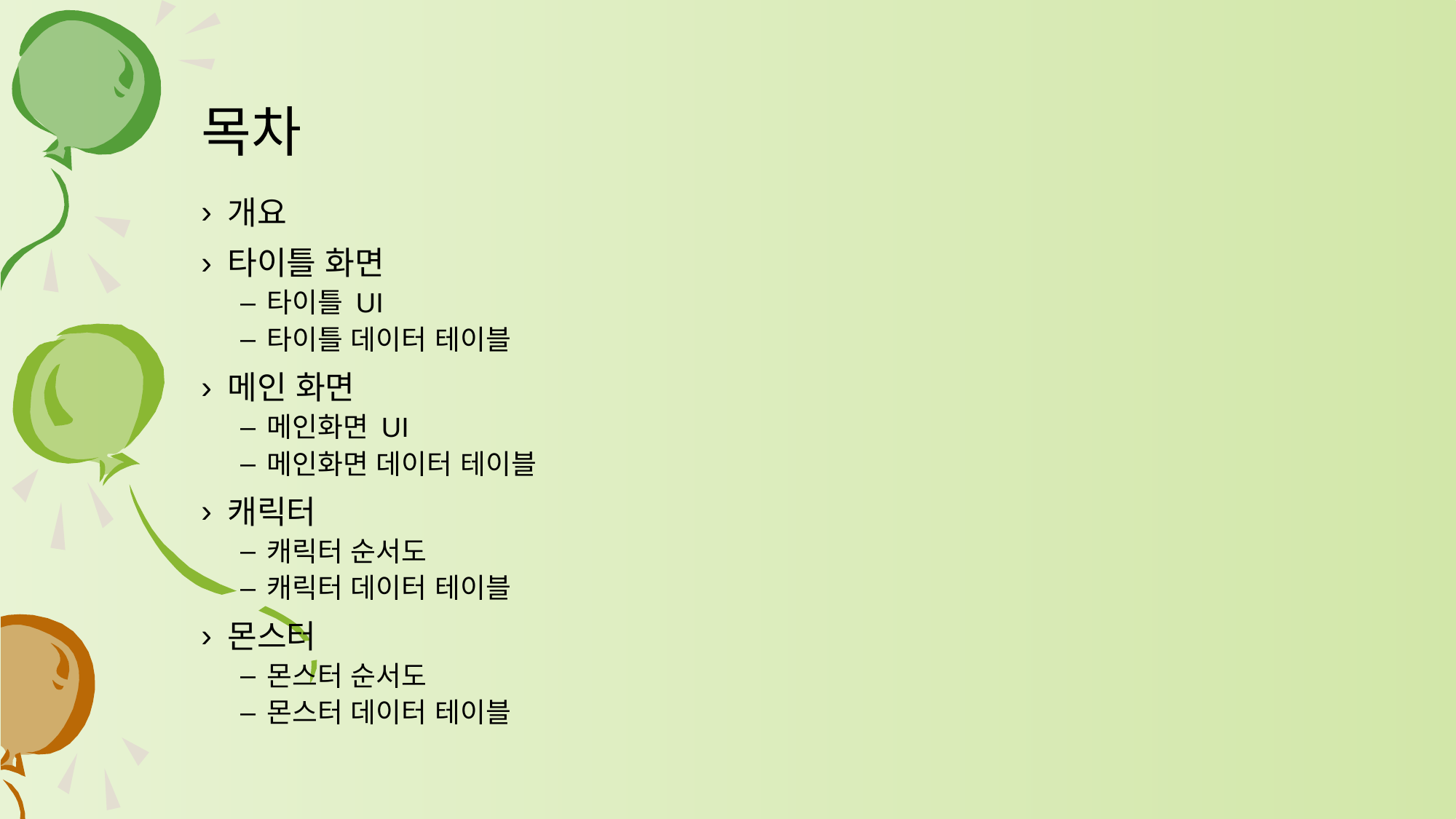

# 목차
개요
타이틀 화면
타이틀 UI
타이틀 데이터 테이블
메인 화면
메인화면 UI
메인화면 데이터 테이블
캐릭터
캐릭터 순서도
캐릭터 데이터 테이블
몬스터
몬스터 순서도
몬스터 데이터 테이블